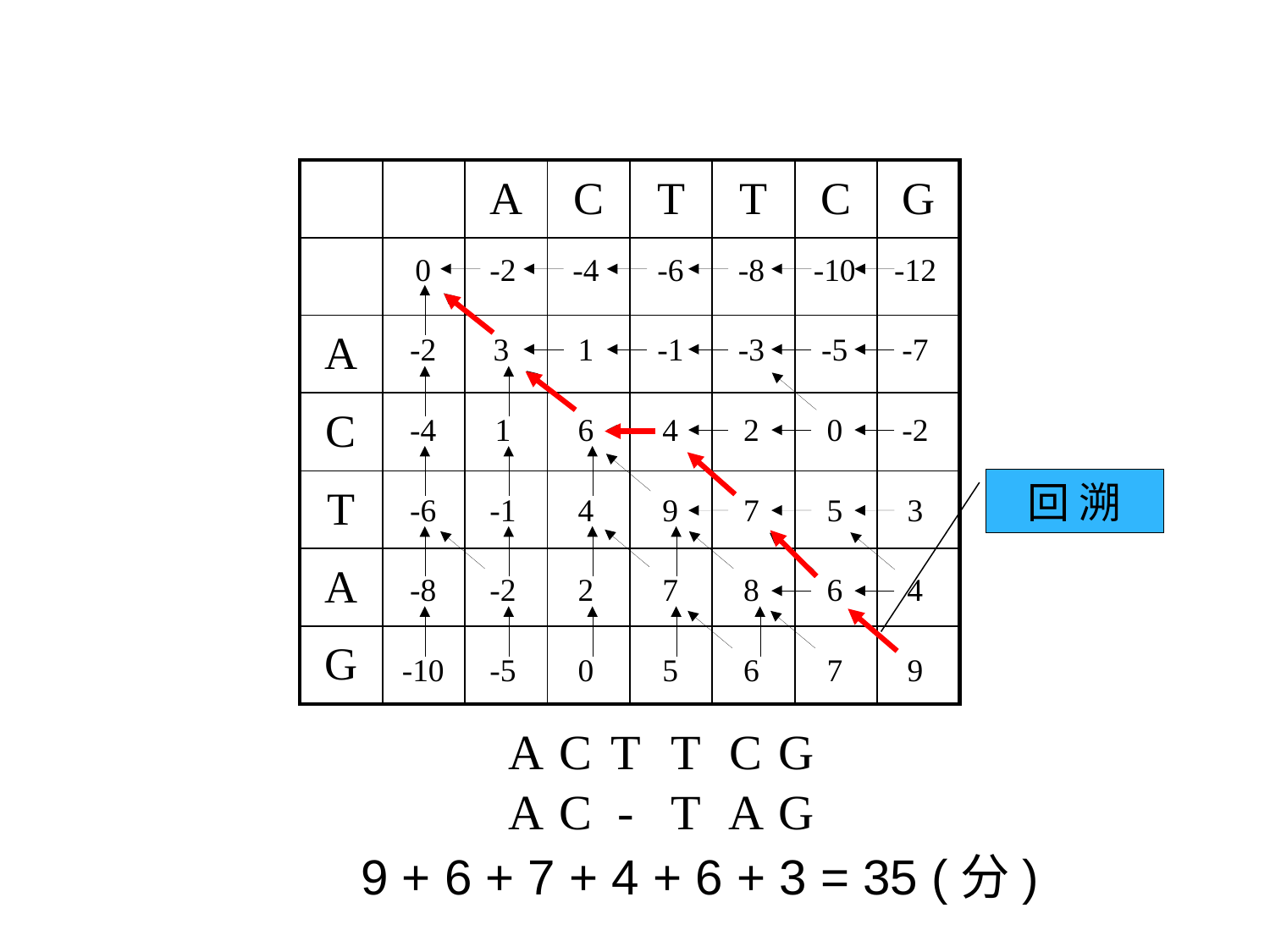

|  |  | A | C | T | T | C | G |
| --- | --- | --- | --- | --- | --- | --- | --- |
|  |  |  |  |  |  |  |  |
| A |  |  |  |  |  |  |  |
| C |  |  |  |  |  |  |  |
| T |  |  |  |  |  |  |  |
| A |  |  |  |  |  |  |  |
| G |  |  |  |  |  |  |  |
0
-2
-4
-6
-8
-10
-12

A
A
-2
3
1
-1
-3
-5
-7

C
C

-4
1
6
4
2
0
-2

T
-

T
T

回 溯
-6
-1
4
9
7
5
3

C
A

-8
-2
2
7
8
6
4

G
G

-10
-5
0
5
6
7
9
9 + 6 + 7 + 4 + 6 + 3 = 35 (分)
35